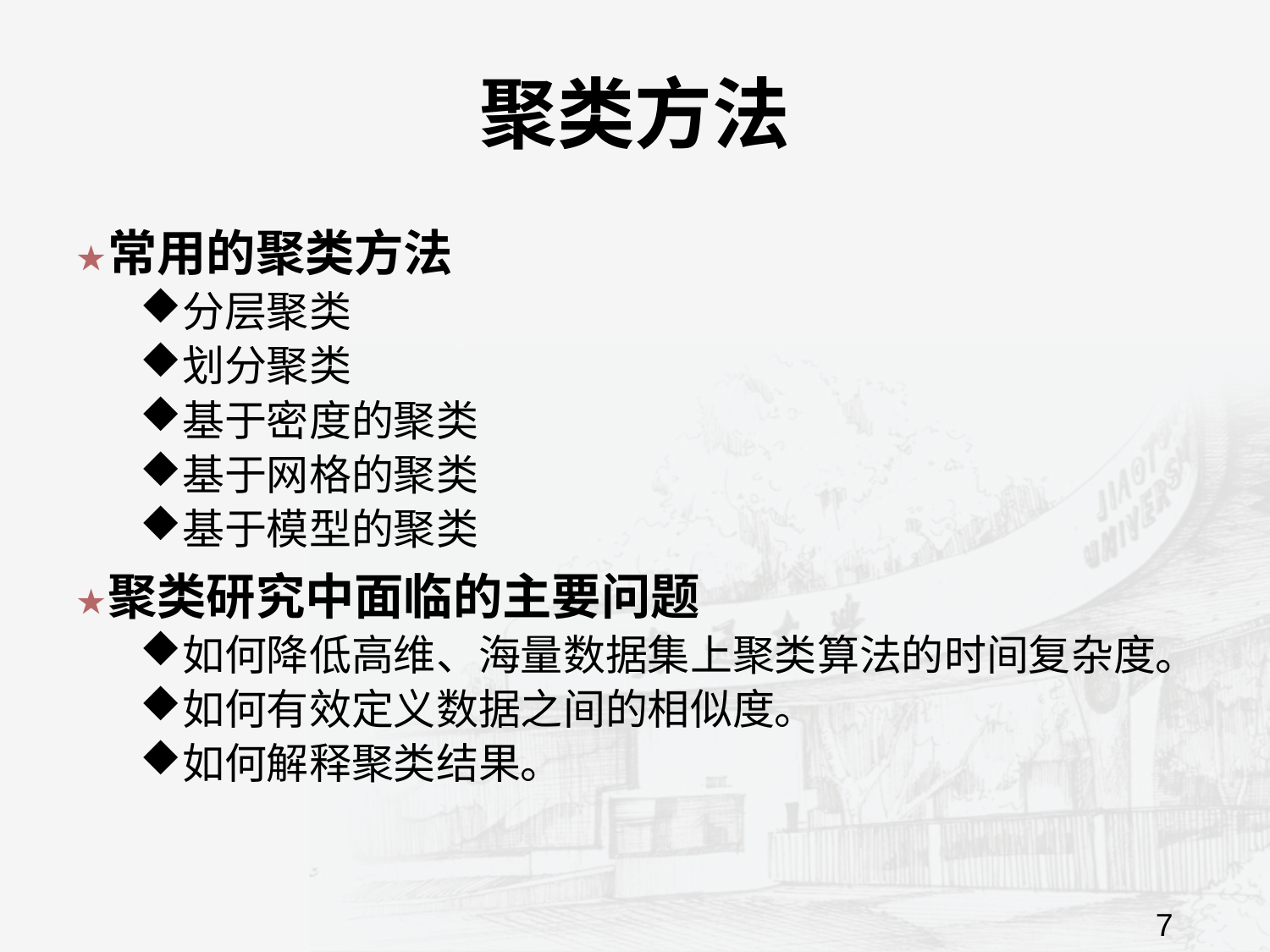

# 聚类方法
常用的聚类方法
分层聚类
划分聚类
基于密度的聚类
基于网格的聚类
基于模型的聚类
聚类研究中面临的主要问题
如何降低高维、海量数据集上聚类算法的时间复杂度。
如何有效定义数据之间的相似度。
如何解释聚类结果。
7